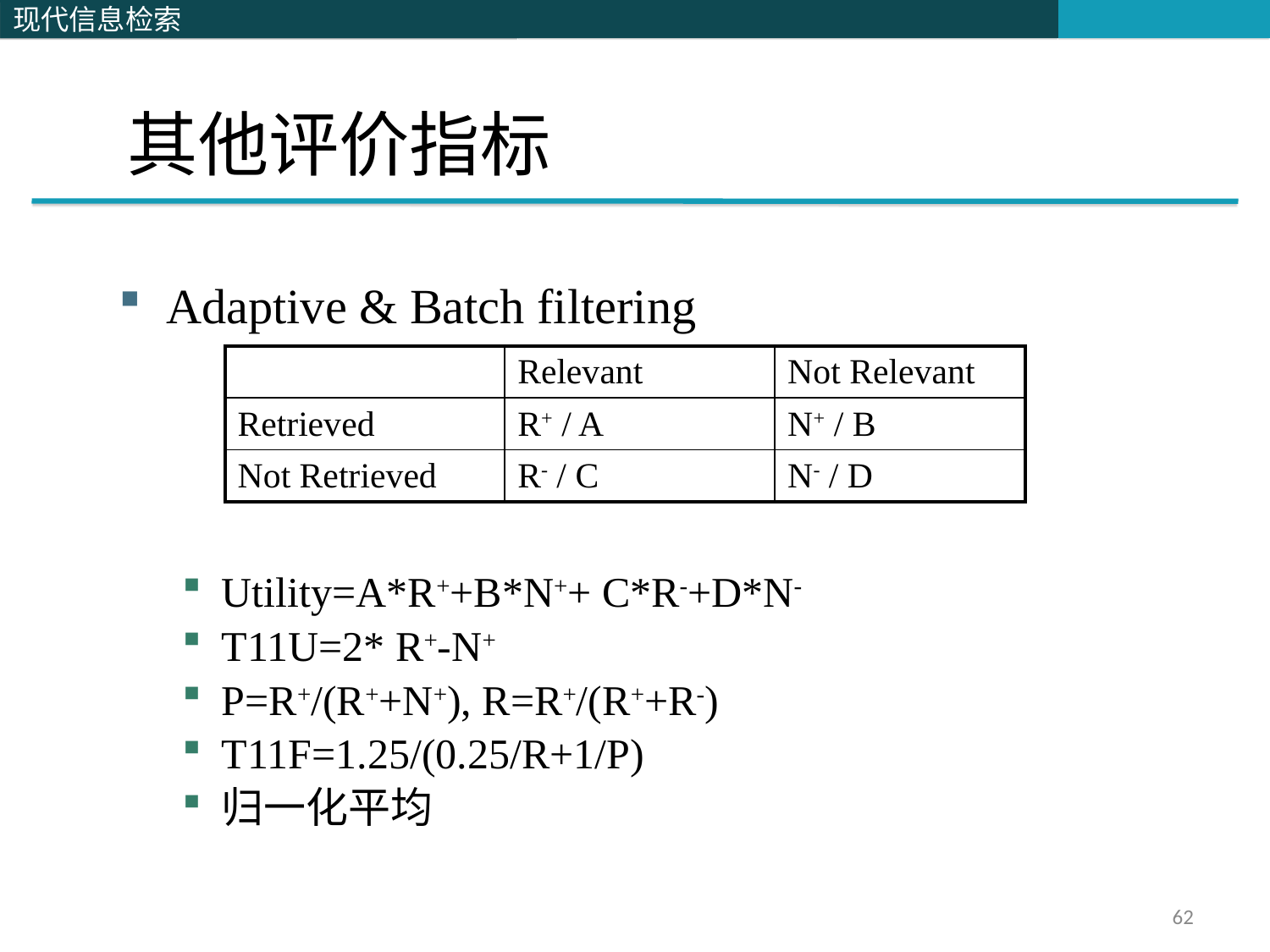

# 其他评价指标
Adaptive & Batch filtering

Utility=A*R++B*N++ C*R-+D*N-
T11U=2* R+-N+
P=R+/(R++N+), R=R+/(R++R-)
T11F=1.25/(0.25/R+1/P)
归一化平均
|  | Relevant | Not Relevant |
| --- | --- | --- |
| Retrieved | R+ / A | N+ / B |
| Not Retrieved | R- / C | N- / D |
62